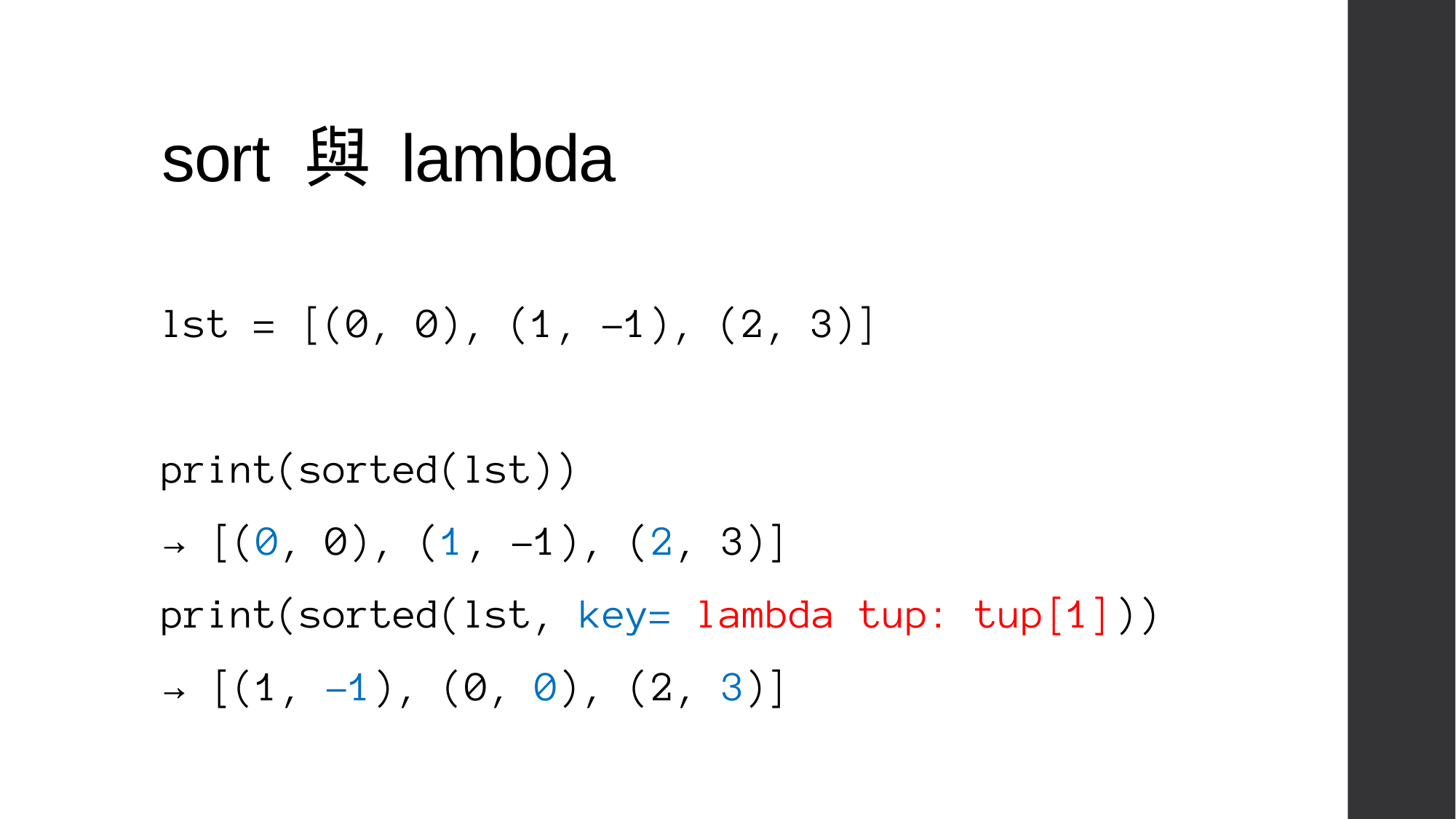

# sort 與 lambda

lst = [(0, 0), (1, -1), (2, 3)]

print(sorted(lst))
→ [(0, 0), (1, -1), (2, 3)]
print(sorted(lst, key= lambda tup: tup[1]))
→ [(1, -1), (0, 0), (2, 3)]